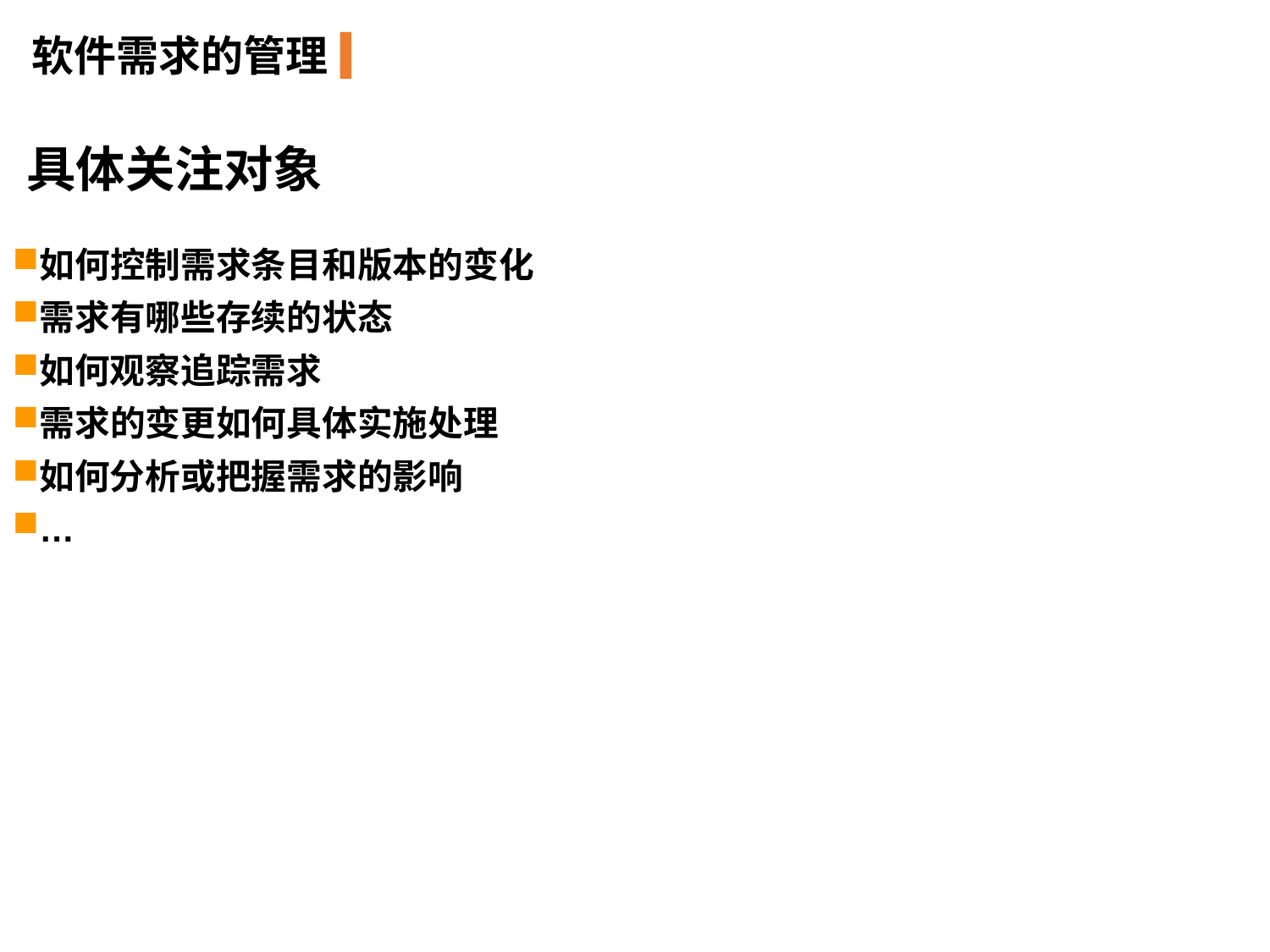

软件需求的管理

具体关注对象
如何控制需求条目和版本的变化
需求有哪些存续的状态
如何观察追踪需求
需求的变更如何具体实施处理
如何分析或把握需求的影响
…